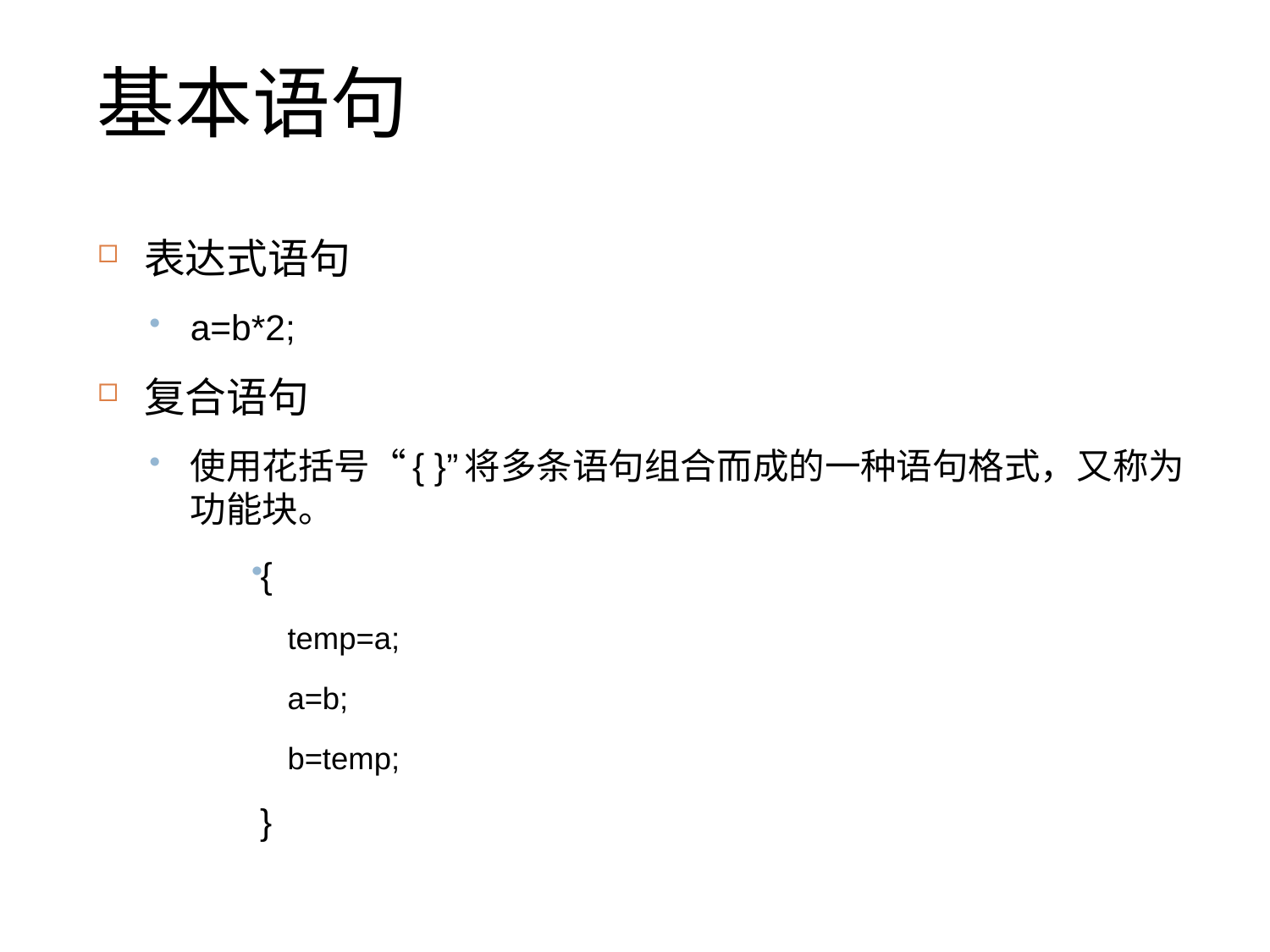

# 基本语句
表达式语句
a=b*2;
复合语句
使用花括号“{ }”将多条语句组合而成的一种语句格式，又称为功能块。
{
    temp=a;
    a=b;
    b=temp;
           }